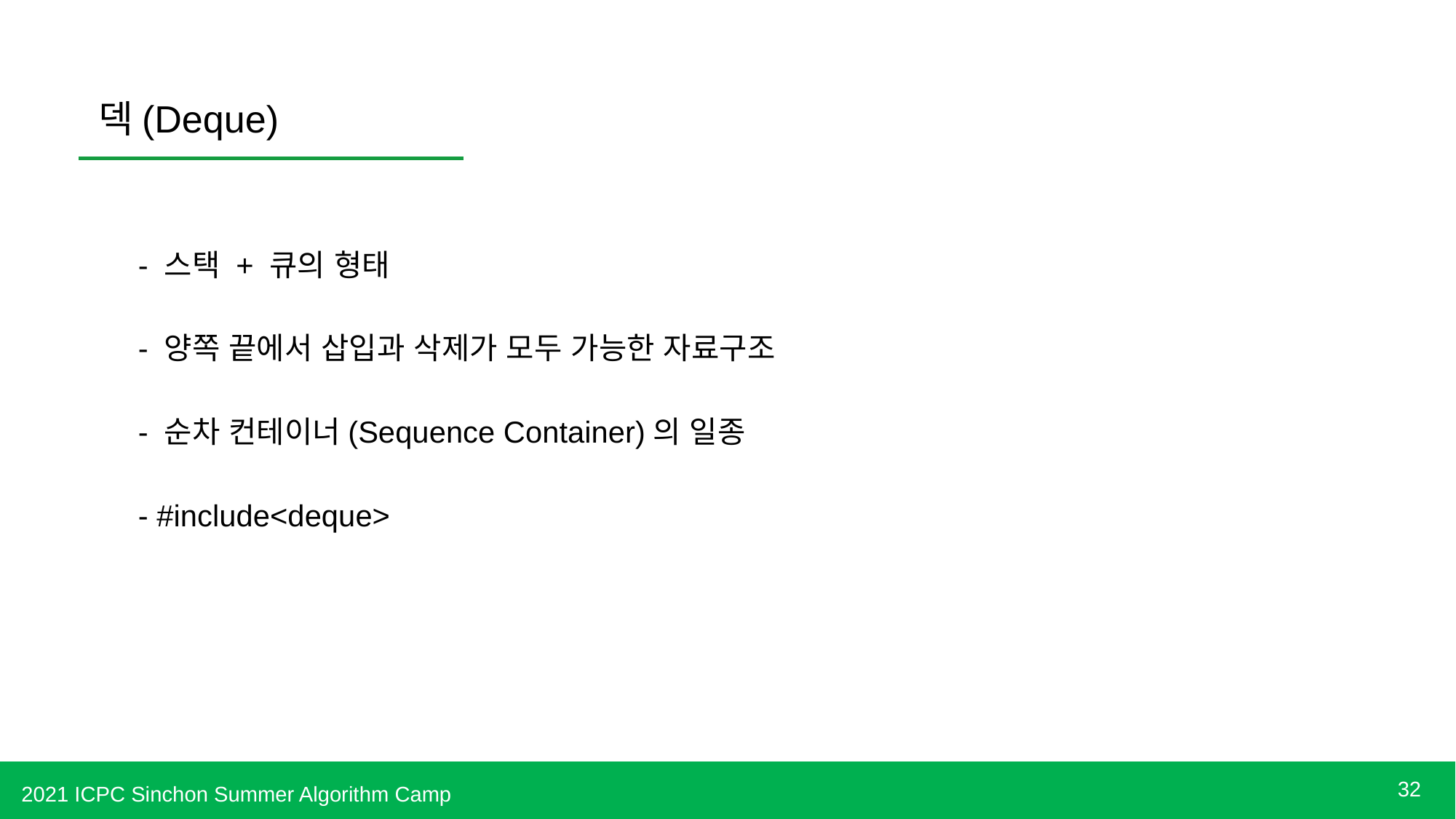

덱(Deque)
- 스택 + 큐의 형태
- 양쪽 끝에서 삽입과 삭제가 모두 가능한 자료구조
- 순차 컨테이너(Sequence Container)의 일종
- #include<deque>

32
2021 ICPC Sinchon Summer Algorithm Camp